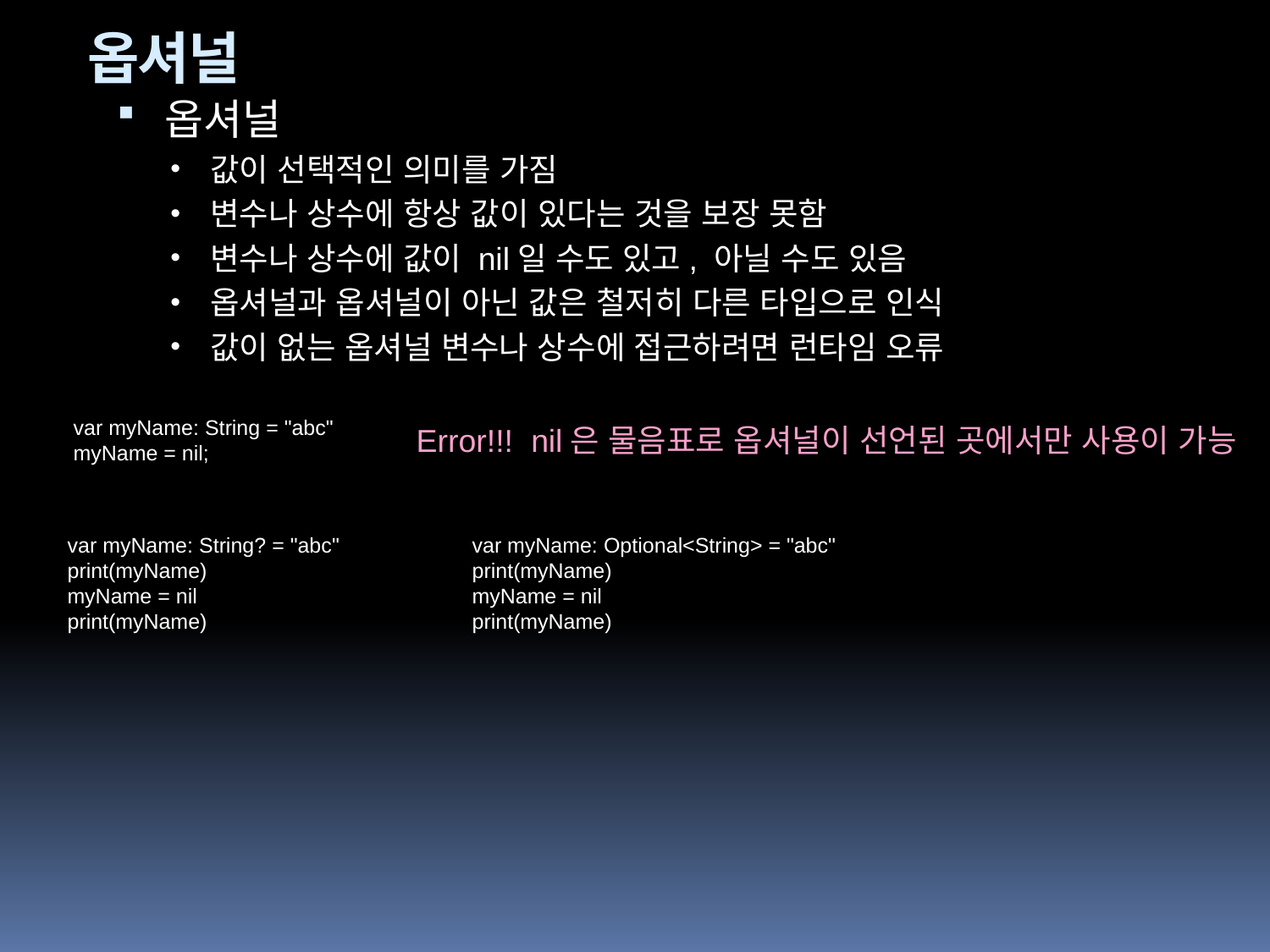

옵셔널
옵셔널
값이 선택적인 의미를 가짐
변수나 상수에 항상 값이 있다는 것을 보장 못함
변수나 상수에 값이 nil일 수도 있고, 아닐 수도 있음
옵셔널과 옵셔널이 아닌 값은 철저히 다른 타입으로 인식
값이 없는 옵셔널 변수나 상수에 접근하려면 런타임 오류
var myName: String = "abc"
myName = nil;
Error!!!  nil은 물음표로 옵셔널이 선언된 곳에서만 사용이 가능
var myName: String? = "abc"
print(myName)
myName = nil
print(myName)
var myName: Optional<String> = "abc"
print(myName)
myName = nil
print(myName)